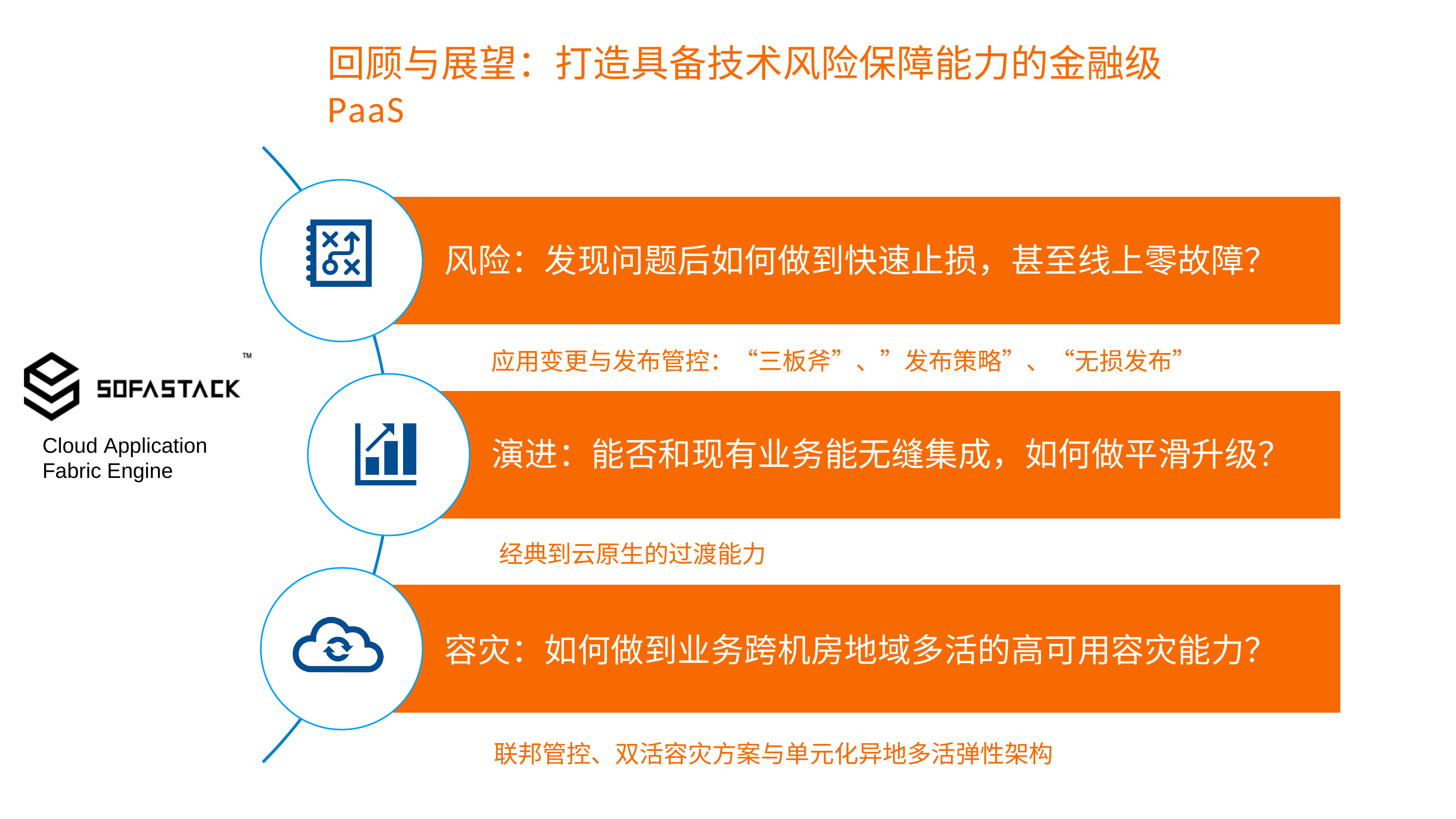

# 回顾与展望：打造具备技术风险保障能力的金融级PaaS

风险：发现问题后如何做到快速止损，甚至线上零故障？

应用变更与发布管控：“三板斧”、”发布策略”、“无损发布”

Cloud Application  Fabric Engine
演进：能否和现有业务能无缝集成，如何做平滑升级？
经典到云原生的过渡能力

容灾：如何做到业务跨机房地域多活的高可用容灾能力？

联邦管控、双活容灾方案与单元化异地多活弹性架构